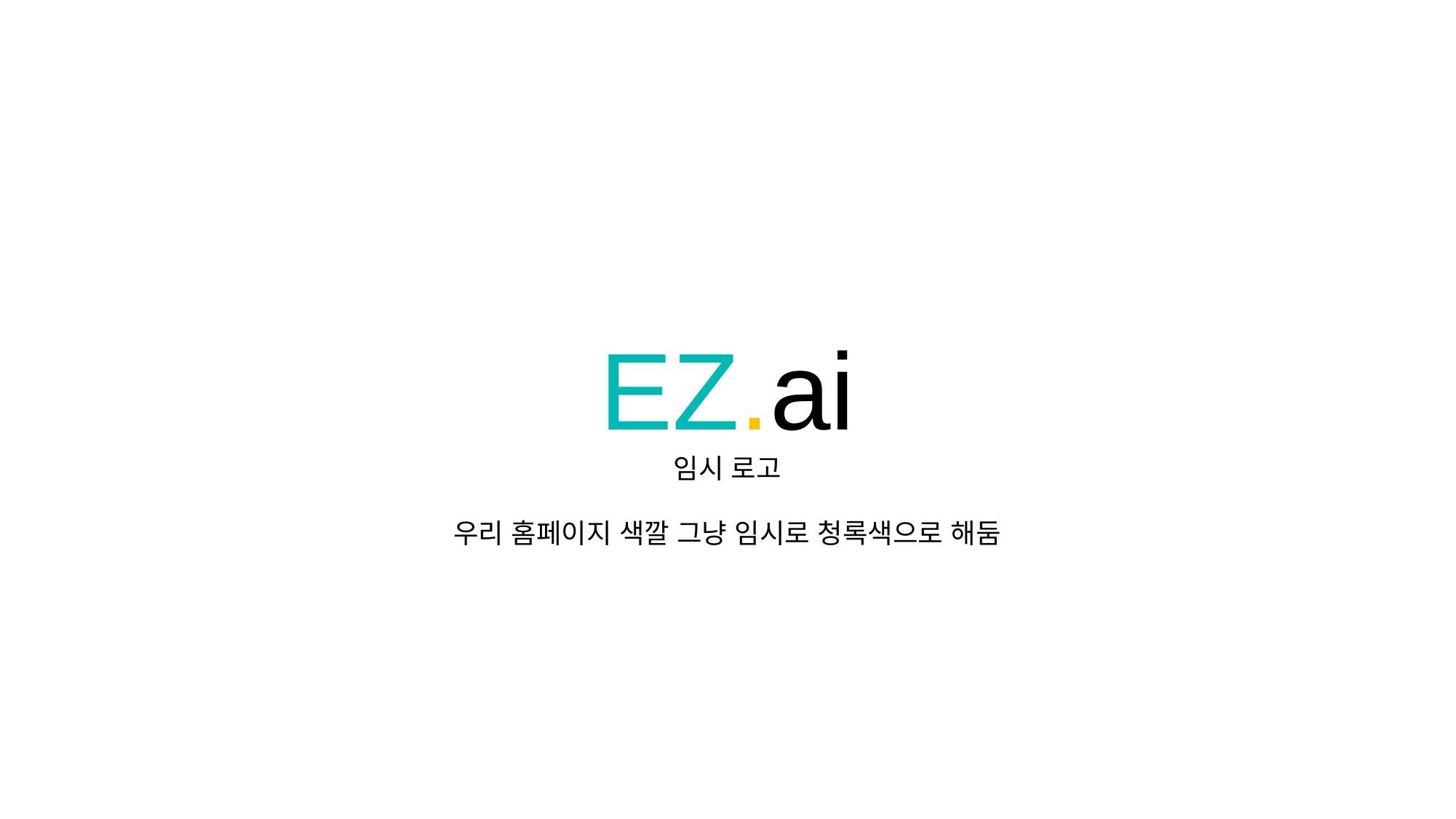

EZ.ai
임시 로고
우리 홈페이지 색깔 그냥 임시로 청록색으로 해둠